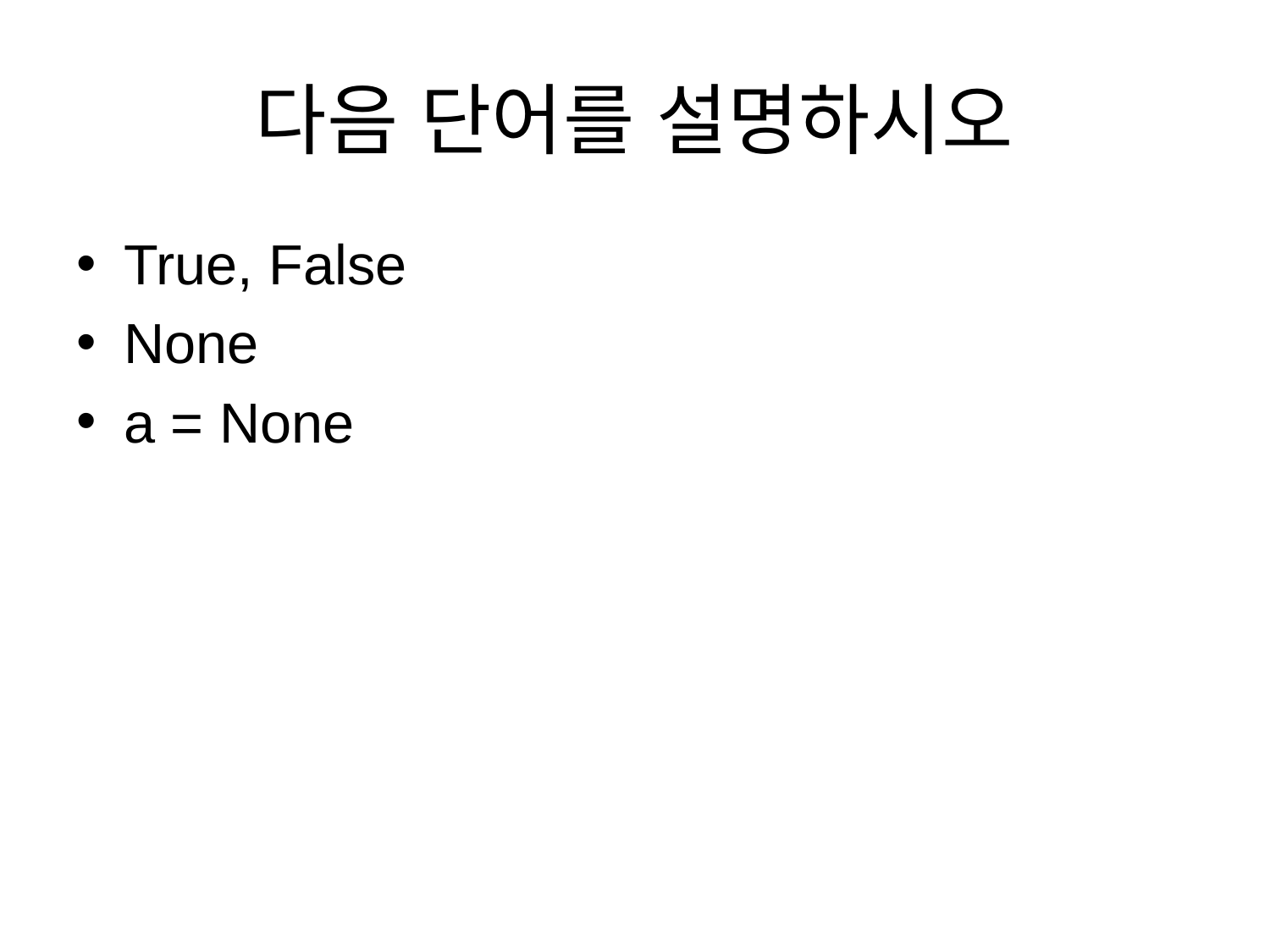

# 다음 단어를 설명하시오
True, False
None
a = None